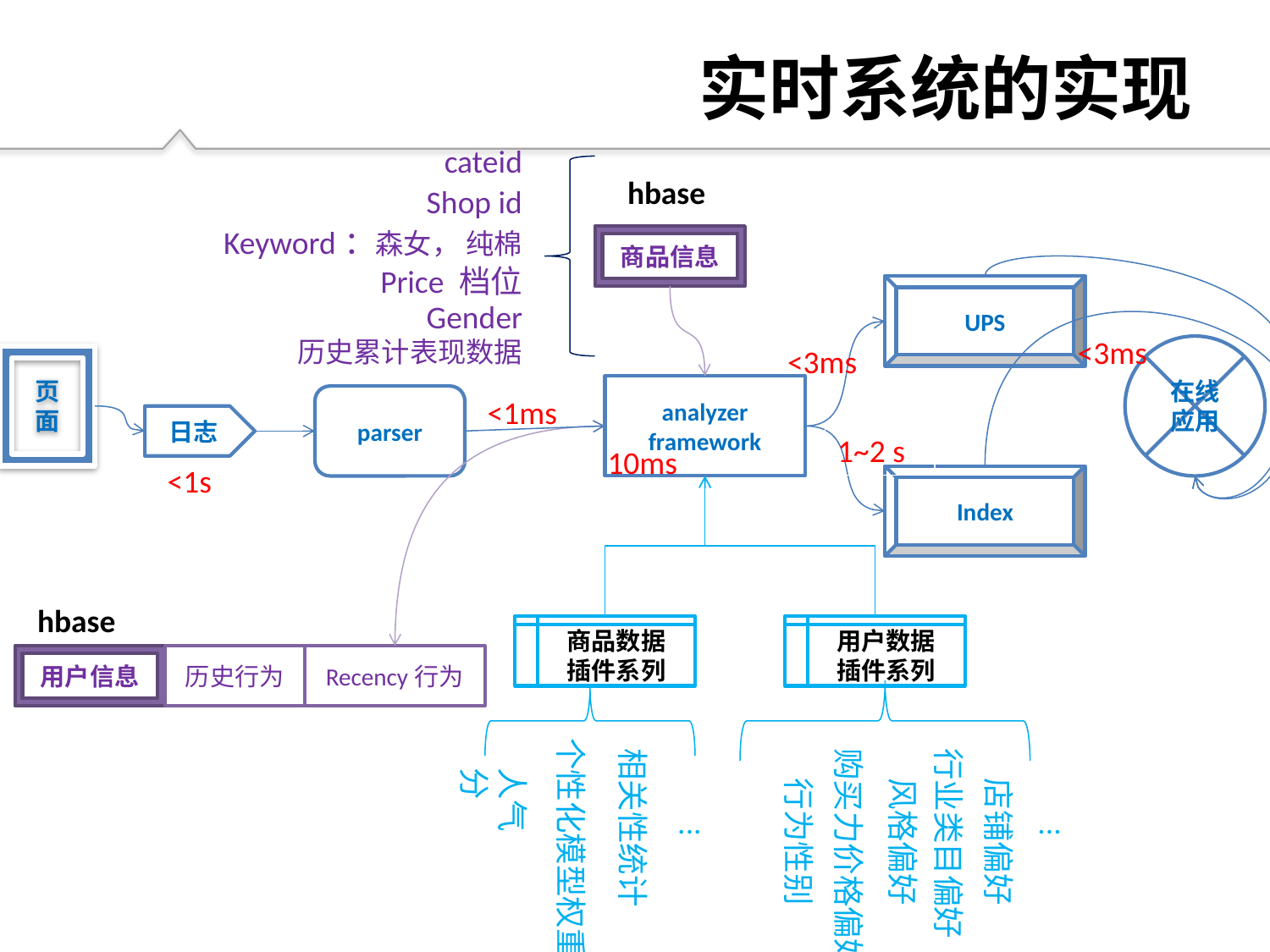

# 实时系统的实现
cateid

hbase
Shop id
Keyword：森女， 纯棉
商品信息
Price 档位
UPS
Gender
历史累计表现数据
<3ms
<3ms
在线应用
页面
analyzer
framework
parser
<1ms
日志
1~2 s
10ms
<1s
Index

hbase
商品数据
插件系列

用户数据
插件系列
用户信息
历史行为
Recency行为
个性化模型权重

相关性统计
购买力价格偏好
行业类目偏好
人气分
行为性别
风格偏好
店铺偏好
...
...